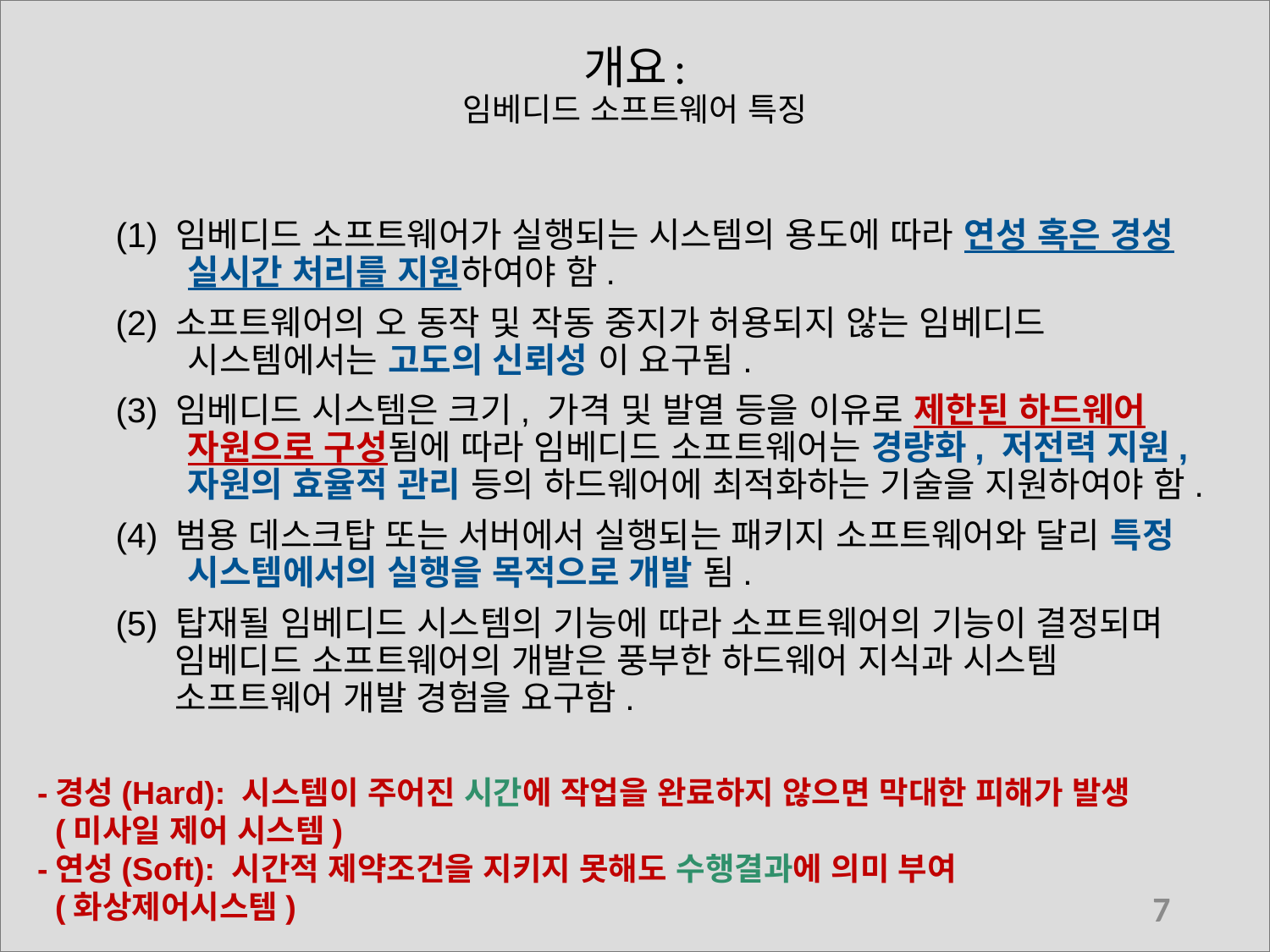

# 개요: 임베디드 소프트웨어 특징

    (1) 임베디드 소프트웨어가 실행되는 시스템의 용도에 따라 연성 혹은 경성 실시간 처리를 지원하여야 함.
    (2) 소프트웨어의 오 동작 및 작동 중지가 허용되지 않는 임베디드 시스템에서는 고도의 신뢰성 이 요구됨.
    (3) 임베디드 시스템은 크기, 가격 및 발열 등을 이유로 제한된 하드웨어 자원으로 구성됨에 따라 임베디드 소프트웨어는 경량화, 저전력 지원, 자원의 효율적 관리 등의 하드웨어에 최적화하는 기술을 지원하여야 함.
    (4) 범용 데스크탑 또는 서버에서 실행되는 패키지 소프트웨어와 달리 특정 시스템에서의 실행을 목적으로 개발 됨.
    (5) 탑재될 임베디드 시스템의 기능에 따라 소프트웨어의 기능이 결정되며 임베디드 소프트웨어의 개발은 풍부한 하드웨어 지식과 시스템 소프트웨어 개발 경험을 요구함.

-경성(Hard): 시스템이 주어진 시간에 작업을 완료하지 않으면 막대한 피해가 발생
  (미사일 제어 시스템)
-연성(Soft): 시간적 제약조건을 지키지 못해도 수행결과에 의미 부여
  (화상제어시스템)
7